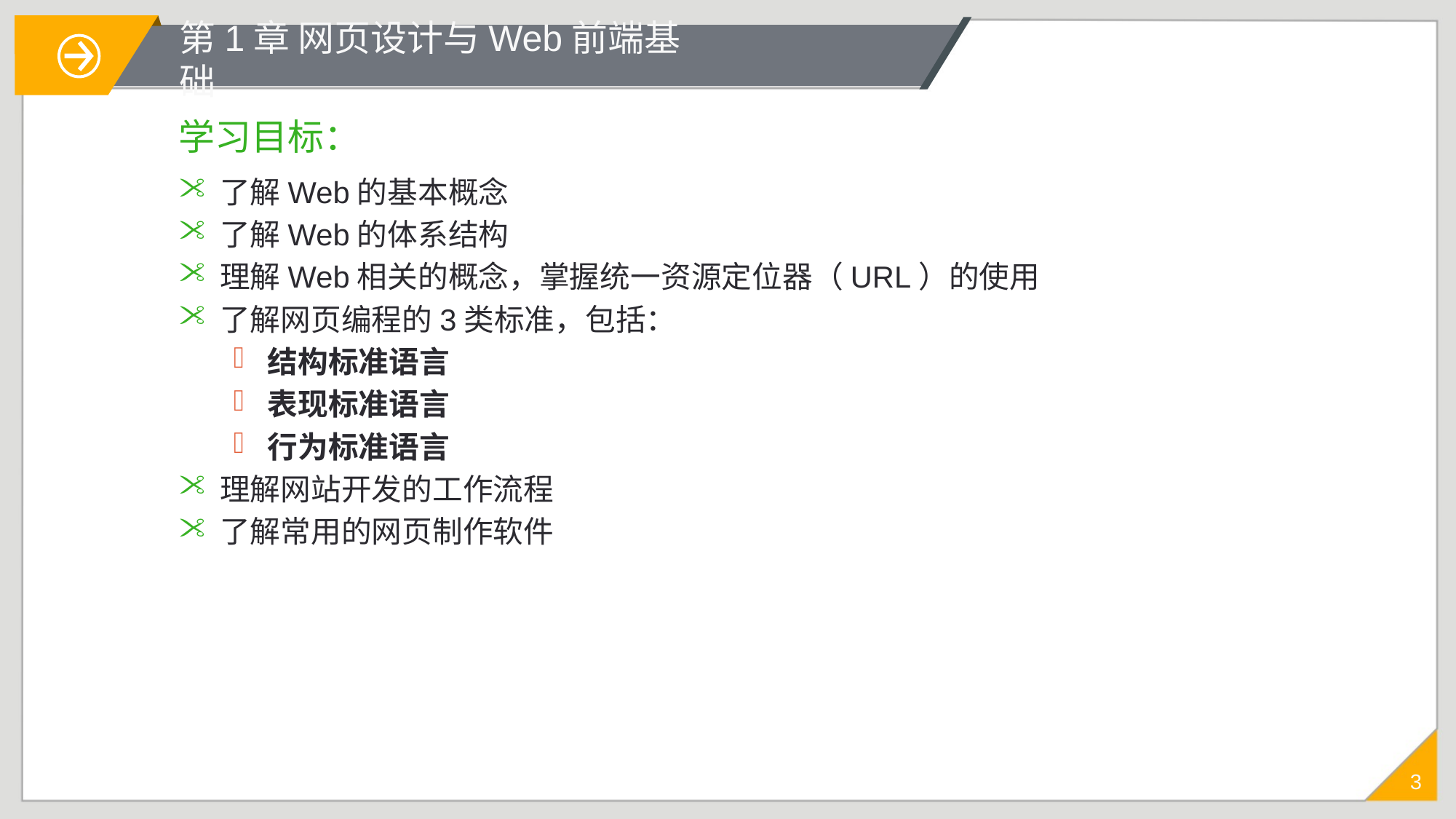

# 第1章 网页设计与Web前端基础
学习目标：
了解Web的基本概念
了解Web的体系结构
理解Web相关的概念，掌握统一资源定位器（URL）的使用
了解网页编程的3类标准，包括：
结构标准语言
表现标准语言
行为标准语言
理解网站开发的工作流程
了解常用的网页制作软件